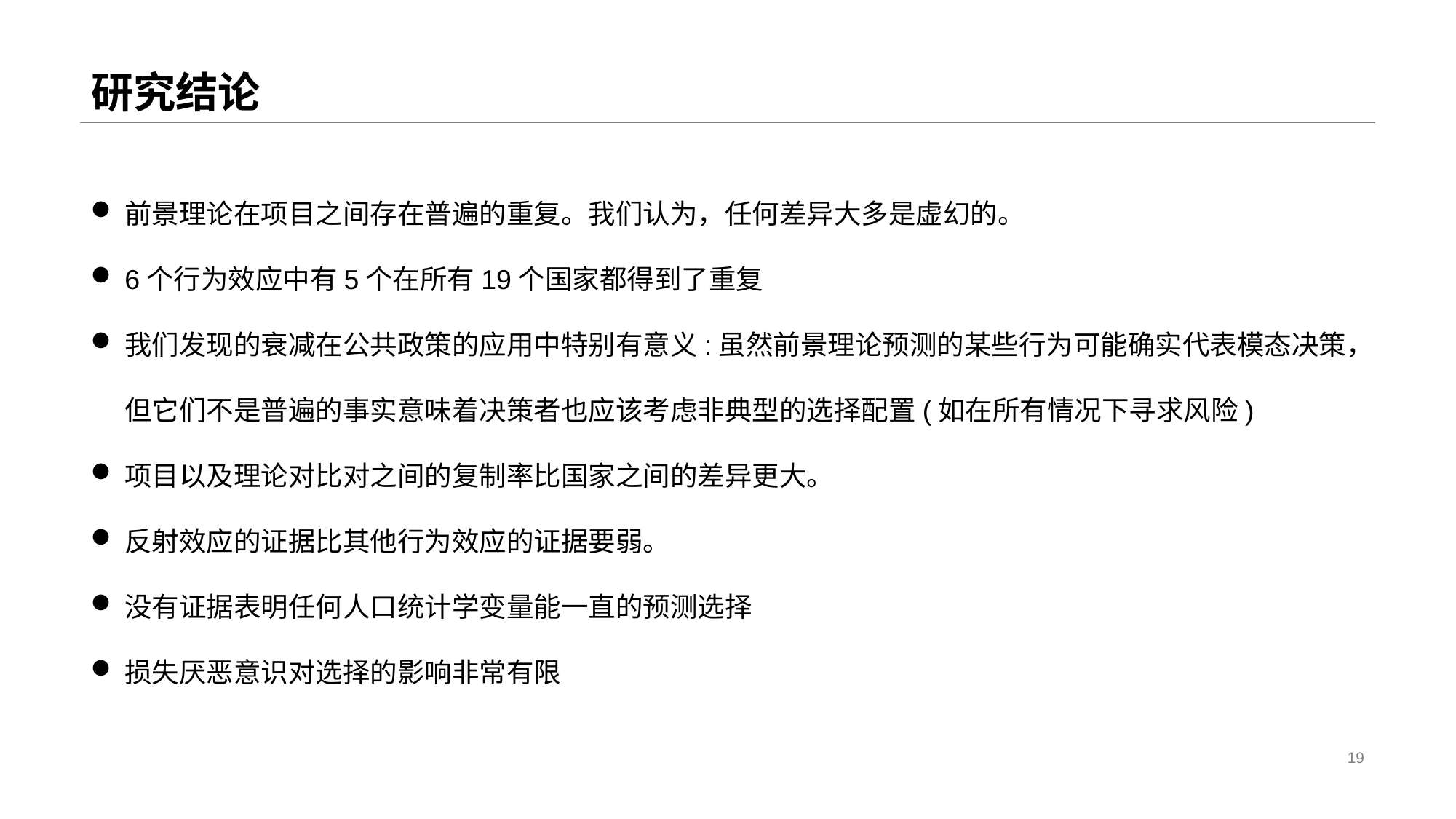

# 研究结论
前景理论在项目之间存在普遍的重复。我们认为，任何差异大多是虚幻的。
6个行为效应中有5个在所有19个国家都得到了重复
我们发现的衰减在公共政策的应用中特别有意义:虽然前景理论预测的某些行为可能确实代表模态决策，但它们不是普遍的事实意味着决策者也应该考虑非典型的选择配置(如在所有情况下寻求风险)
项目以及理论对比对之间的复制率比国家之间的差异更大。
反射效应的证据比其他行为效应的证据要弱。
没有证据表明任何人口统计学变量能一直的预测选择
损失厌恶意识对选择的影响非常有限

19